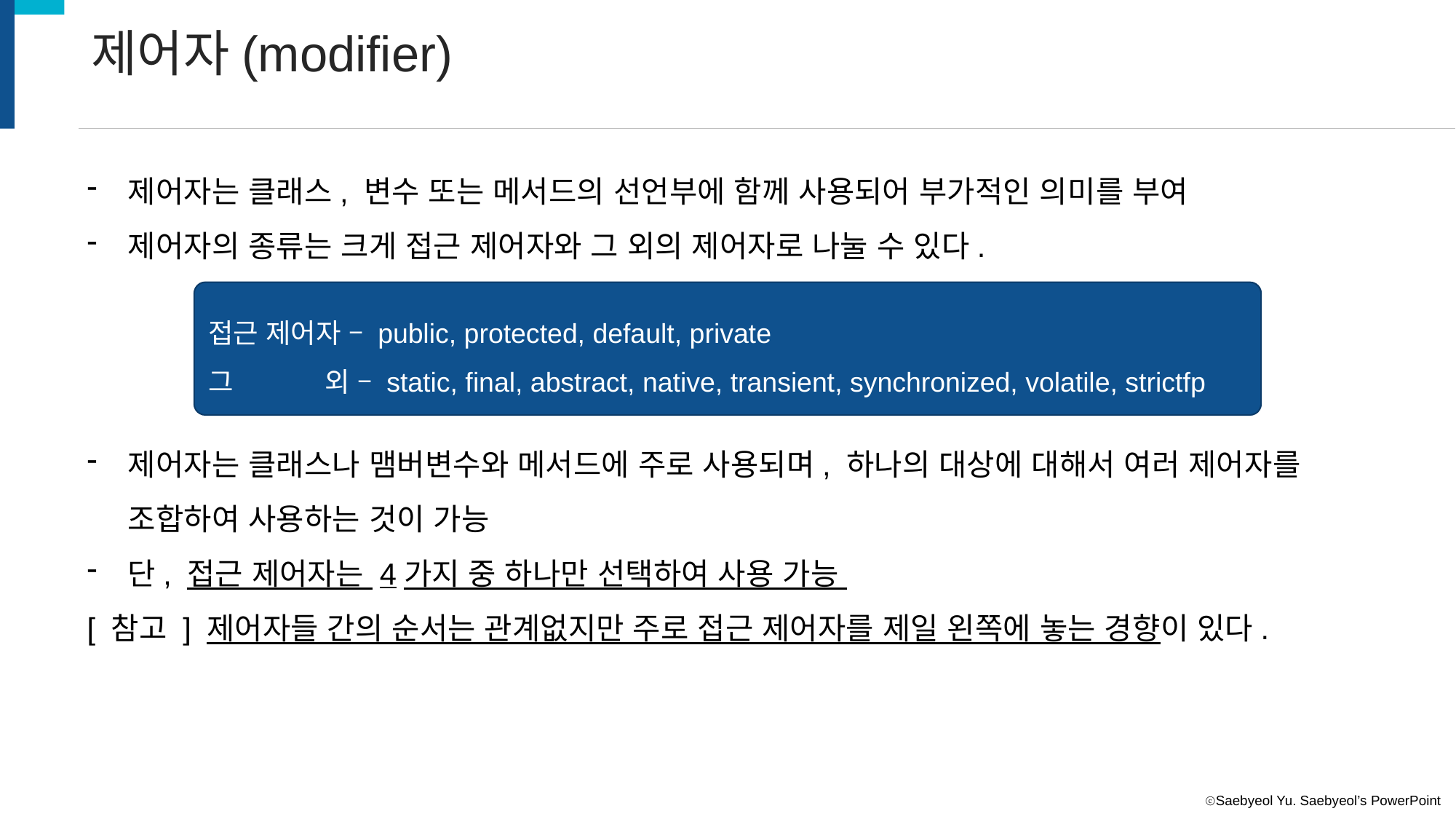

제어자(modifier)
제어자는 클래스, 변수 또는 메서드의 선언부에 함께 사용되어 부가적인 의미를 부여
제어자의 종류는 크게 접근 제어자와 그 외의 제어자로 나눌 수 있다.

제어자는 클래스나 맴버변수와 메서드에 주로 사용되며, 하나의 대상에 대해서 여러 제어자를 조합하여 사용하는 것이 가능
단, 접근 제어자는 4가지 중 하나만 선택하여 사용 가능
[ 참고 ] 제어자들 간의 순서는 관계없지만 주로 접근 제어자를 제일 왼쪽에 놓는 경향이 있다.
접근 제어자 – public, protected, default, private
그            외 – static, final, abstract, native, transient, synchronized, volatile, strictfp